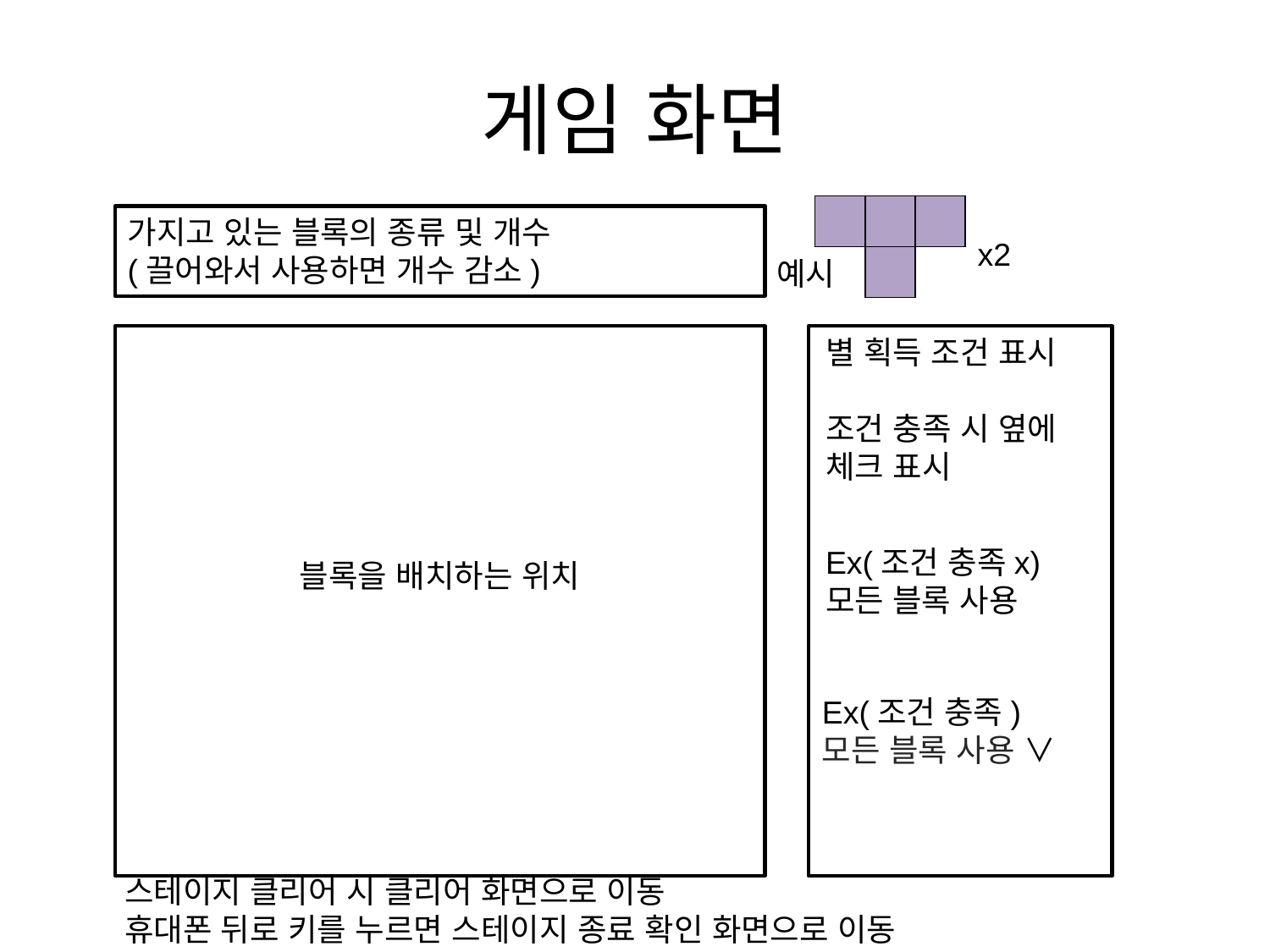

# 게임 화면
|  |  |  |
| --- | --- | --- |
|  |  |  |

가지고 있는 블록의 종류 및 개수
(끌어와서 사용하면 개수 감소)
x2
예시

별 획득 조건 표시

조건 충족 시 옆에 체크 표시
Ex(조건 충족x)
모든 블록 사용
블록을 배치하는 위치
Ex(조건 충족)
모든 블록 사용 ∨
스테이지 클리어 시 클리어 화면으로 이동
휴대폰 뒤로 키를 누르면 스테이지 종료 확인 화면으로 이동